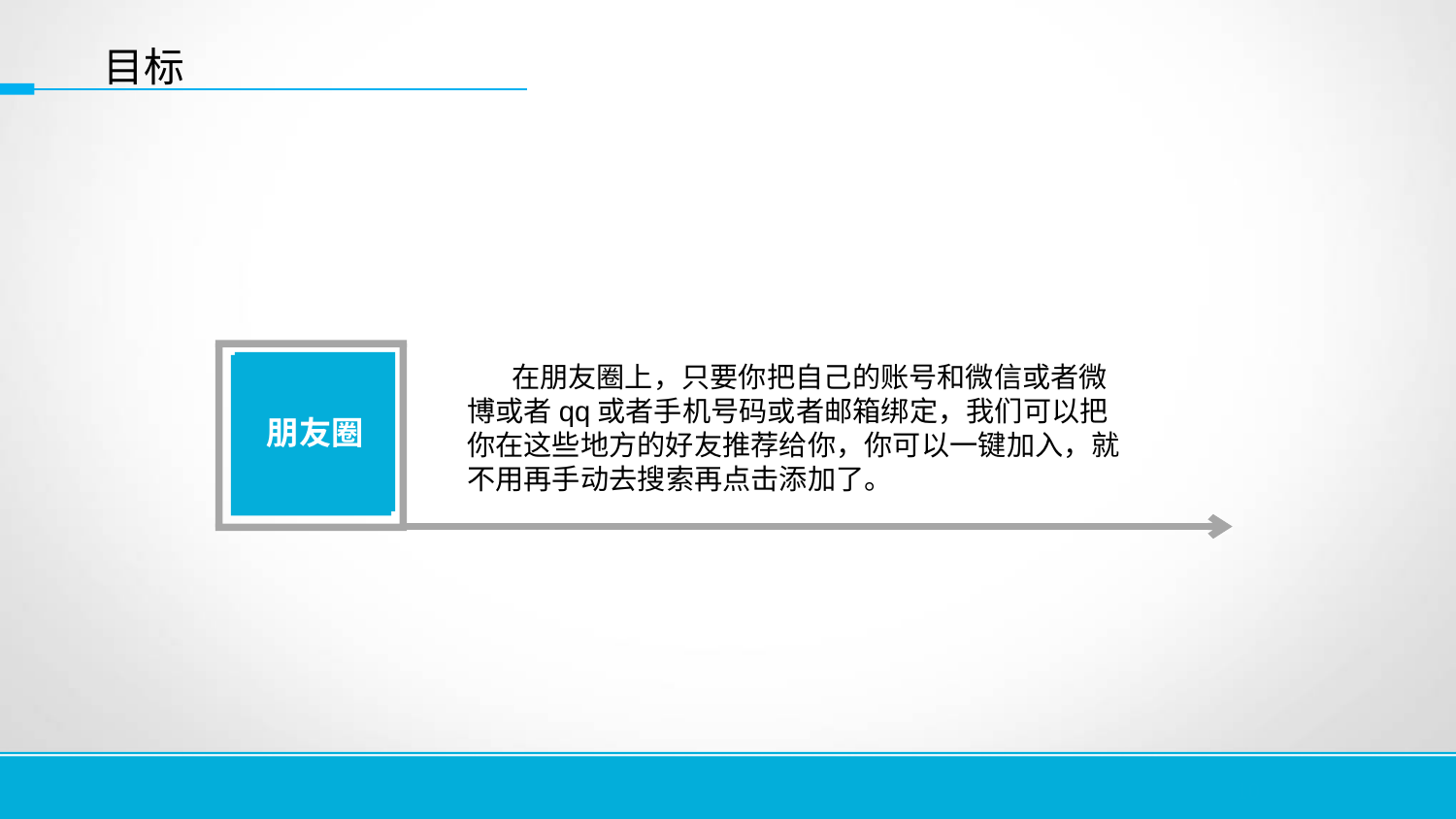

目标

      在朋友圈上，只要你把自己的账号和微信或者微博或者qq或者手机号码或者邮箱绑定，我们可以把你在这些地方的好友推荐给你，你可以一键加入，就不用再手动去搜索再点击添加了。
朋友圈
转换设计方面

10